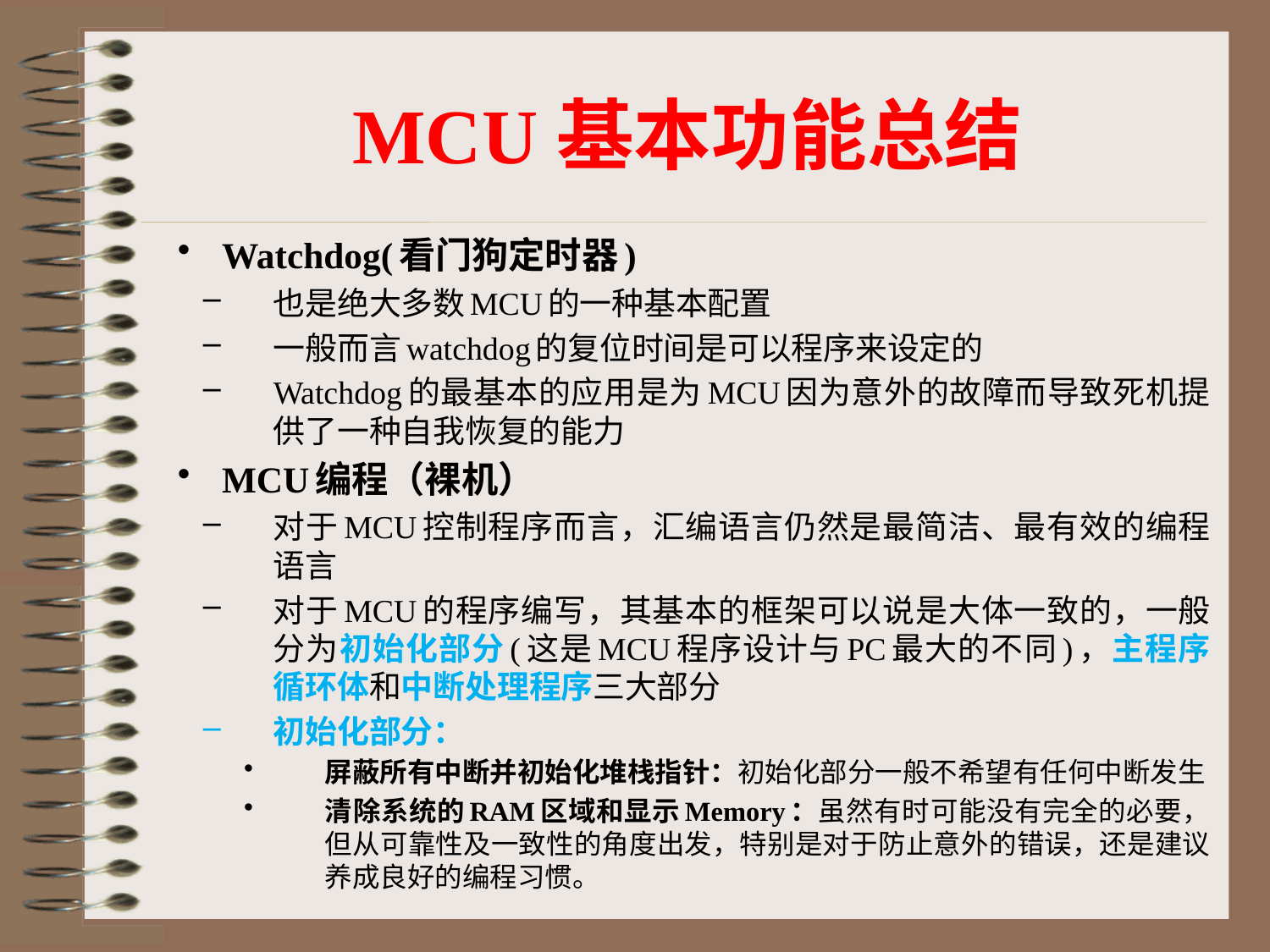

# MCU基本功能总结
Watchdog(看门狗定时器)
也是绝大多数MCU的一种基本配置
一般而言watchdog的复位时间是可以程序来设定的
Watchdog的最基本的应用是为MCU因为意外的故障而导致死机提供了一种自我恢复的能力
MCU编程（裸机）
对于MCU控制程序而言，汇编语言仍然是最简洁、最有效的编程语言
对于MCU的程序编写，其基本的框架可以说是大体一致的，一般分为初始化部分(这是MCU程序设计与PC最大的不同)，主程序循环体和中断处理程序三大部分
初始化部分：
屏蔽所有中断并初始化堆栈指针：初始化部分一般不希望有任何中断发生
清除系统的RAM区域和显示Memory：虽然有时可能没有完全的必要，但从可靠性及一致性的角度出发，特别是对于防止意外的错误，还是建议养成良好的编程习惯。